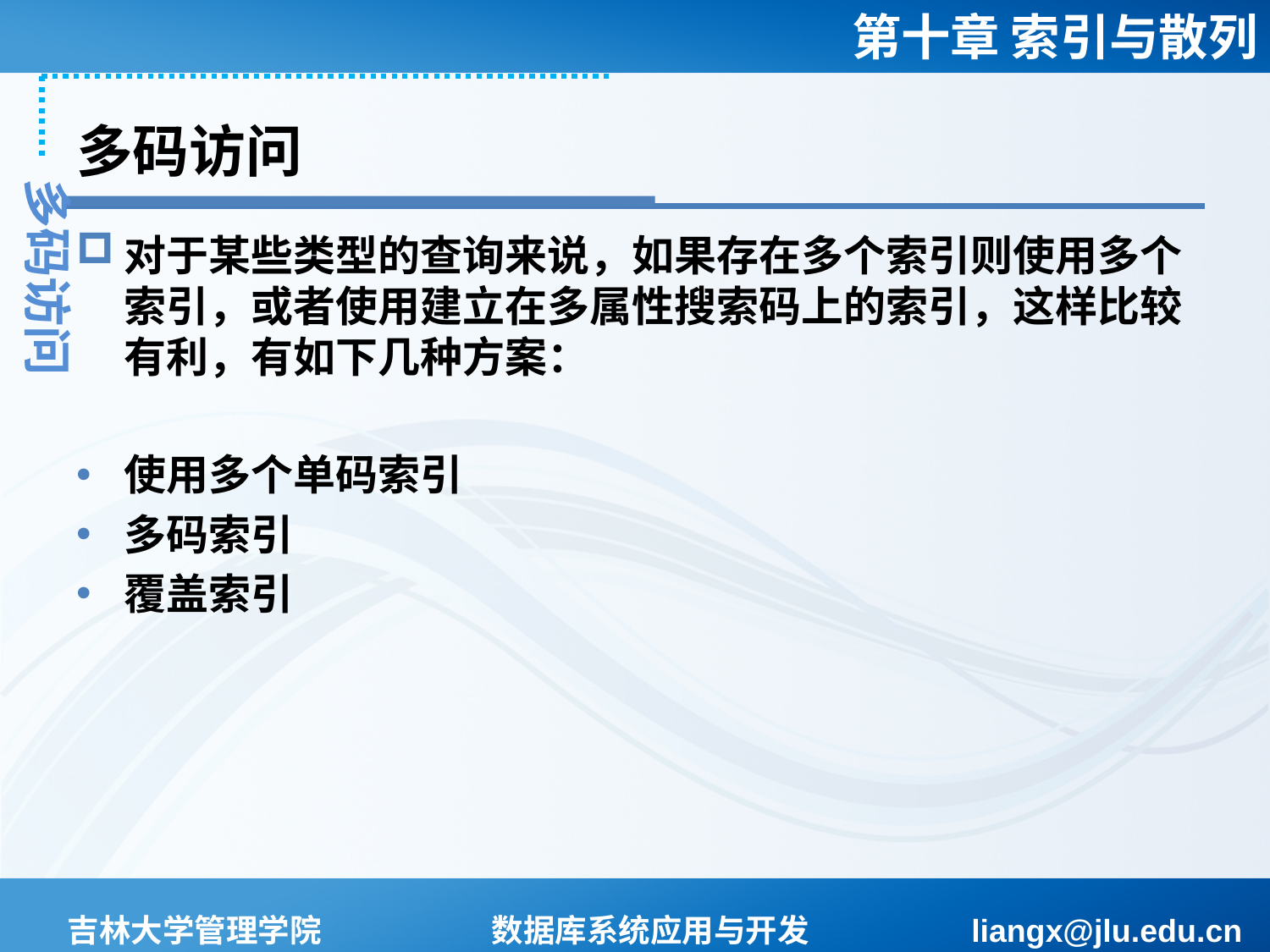

# 多码访问
多码访问

对于某些类型的查询来说，如果存在多个索引则使用多个索引，或者使用建立在多属性搜索码上的索引，这样比较有利，有如下几种方案：

使用多个单码索引
多码索引
覆盖索引